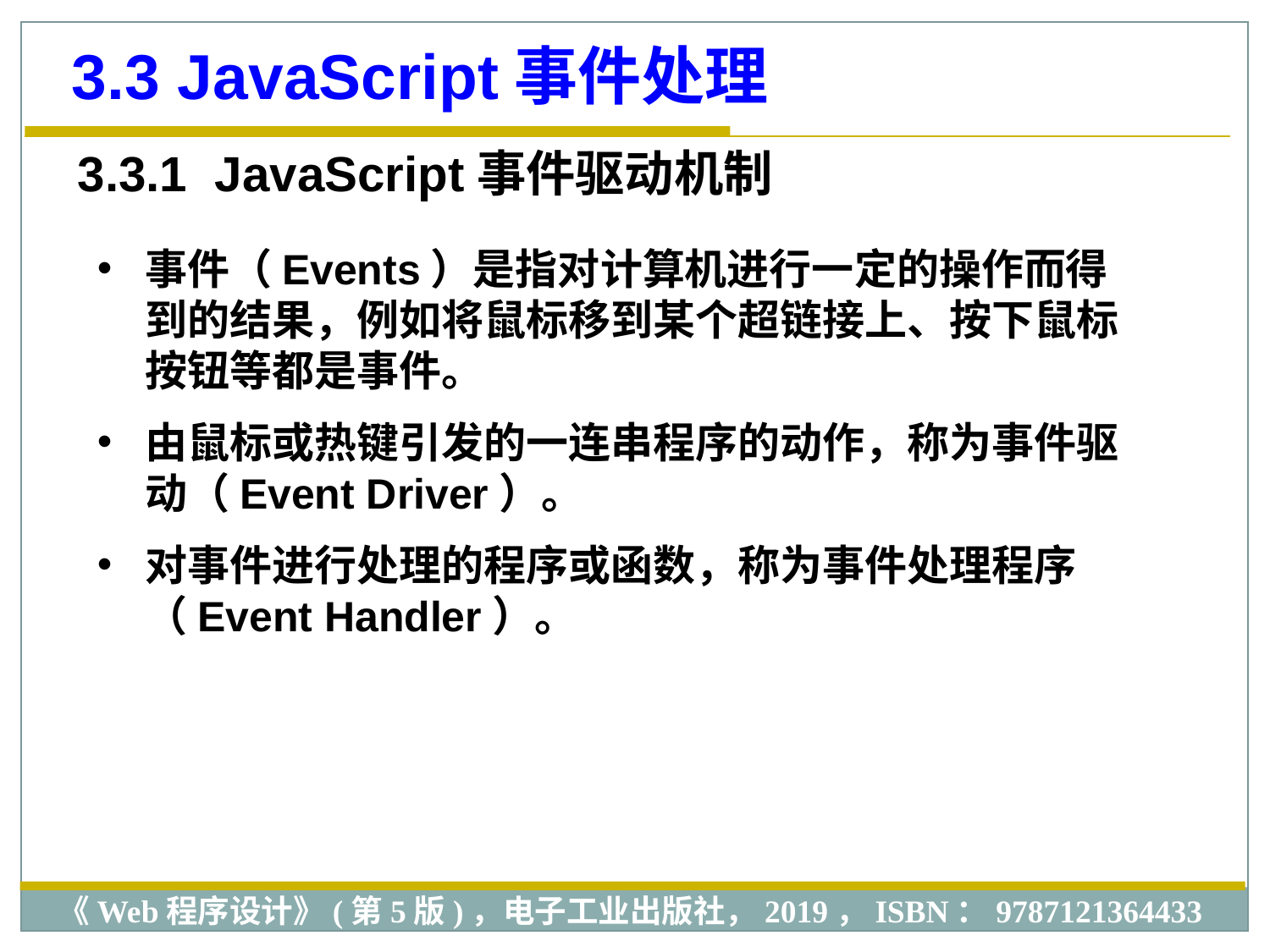

3.3 JavaScript事件处理
3.3.1  JavaScript事件驱动机制
事件（Events）是指对计算机进行一定的操作而得到的结果，例如将鼠标移到某个超链接上、按下鼠标按钮等都是事件。
由鼠标或热键引发的一连串程序的动作，称为事件驱动（Event Driver）。
对事件进行处理的程序或函数，称为事件处理程序（Event Handler）。